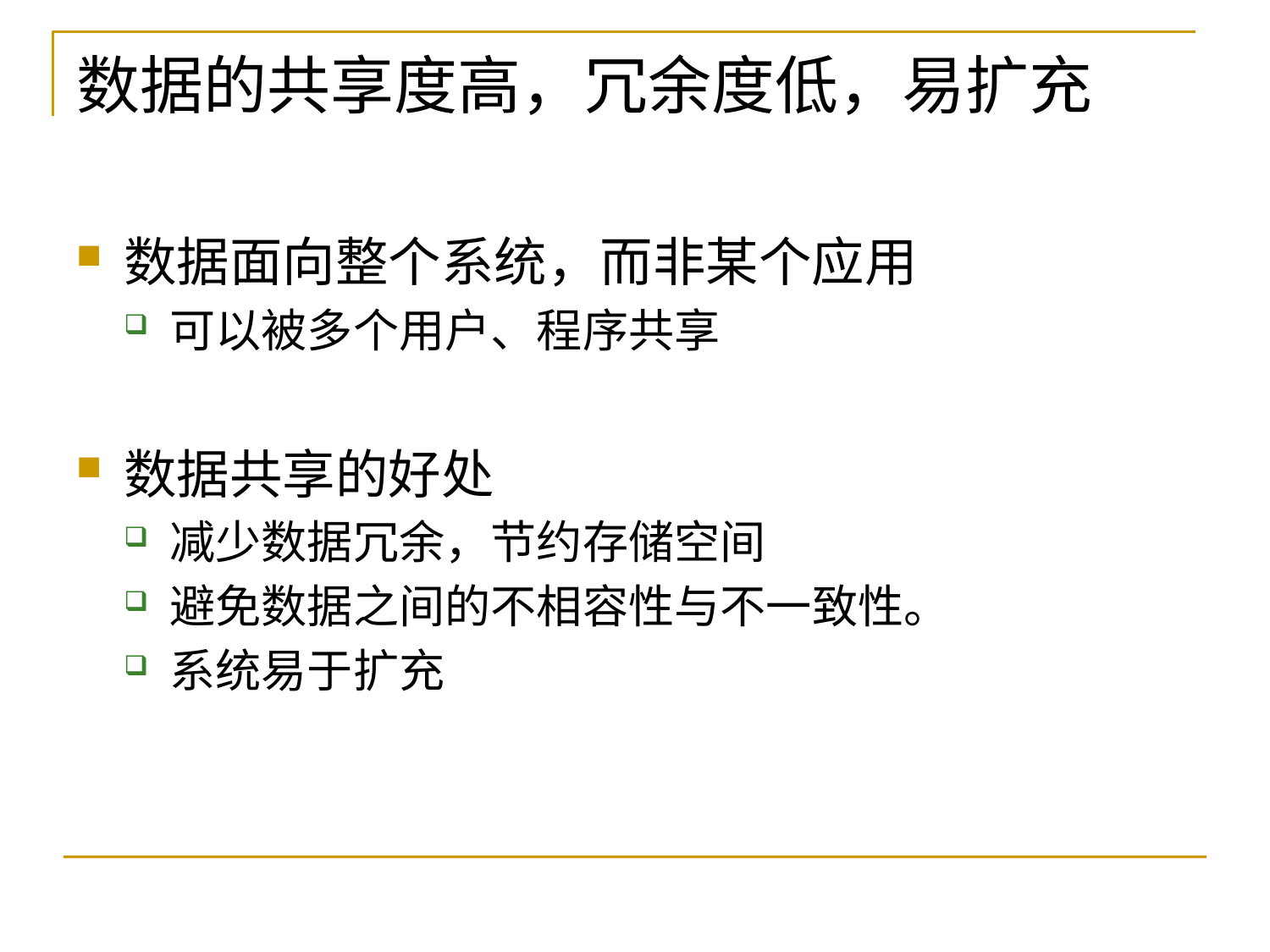

# 数据的共享度高，冗余度低，易扩充
数据面向整个系统，而非某个应用
可以被多个用户、程序共享

数据共享的好处
减少数据冗余，节约存储空间
避免数据之间的不相容性与不一致性。
系统易于扩充